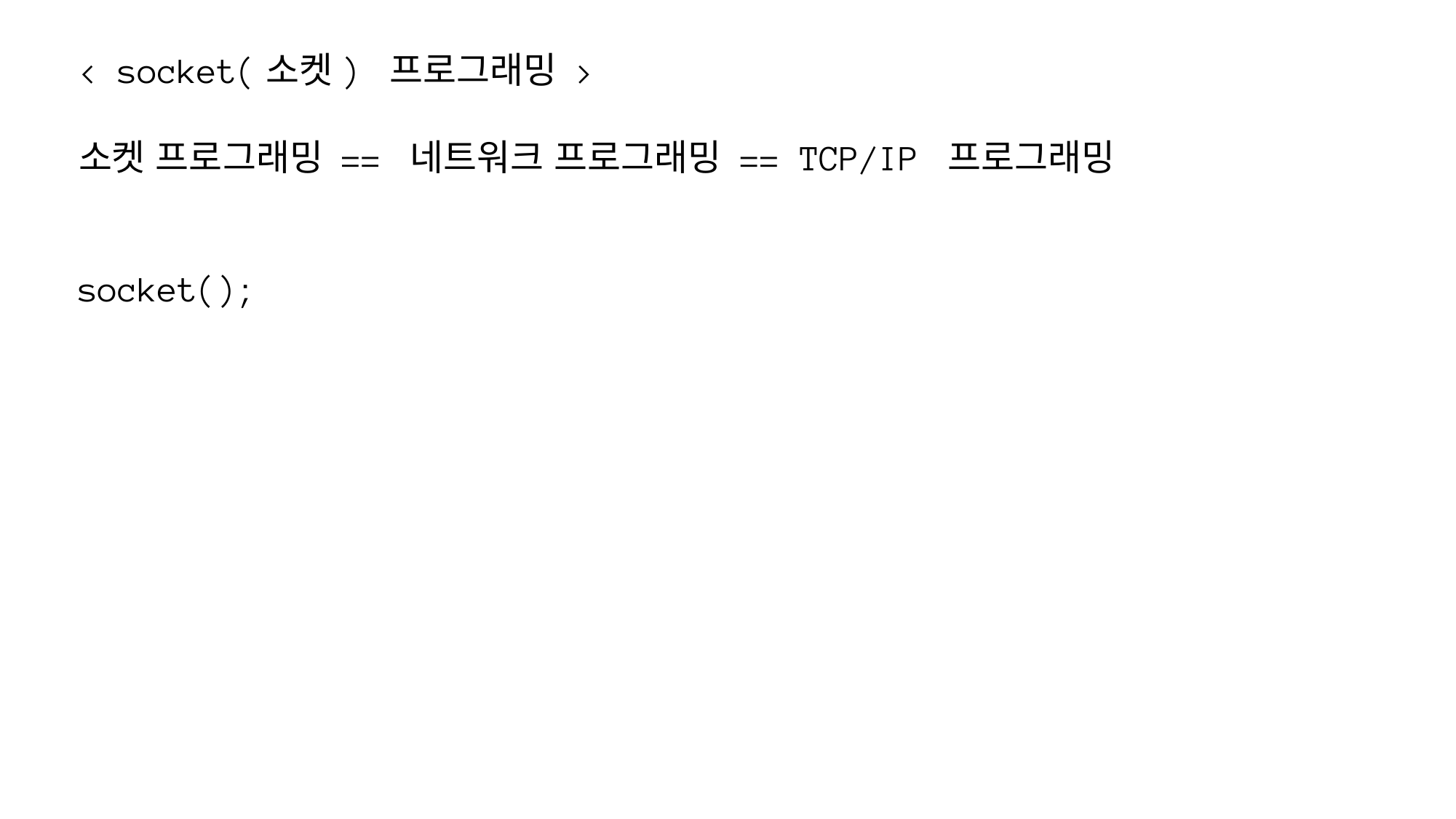

< socket(소켓) 프로그래밍 >

소켓 프로그래밍 == 네트워크 프로그래밍 == TCP/IP 프로그래밍

socket();